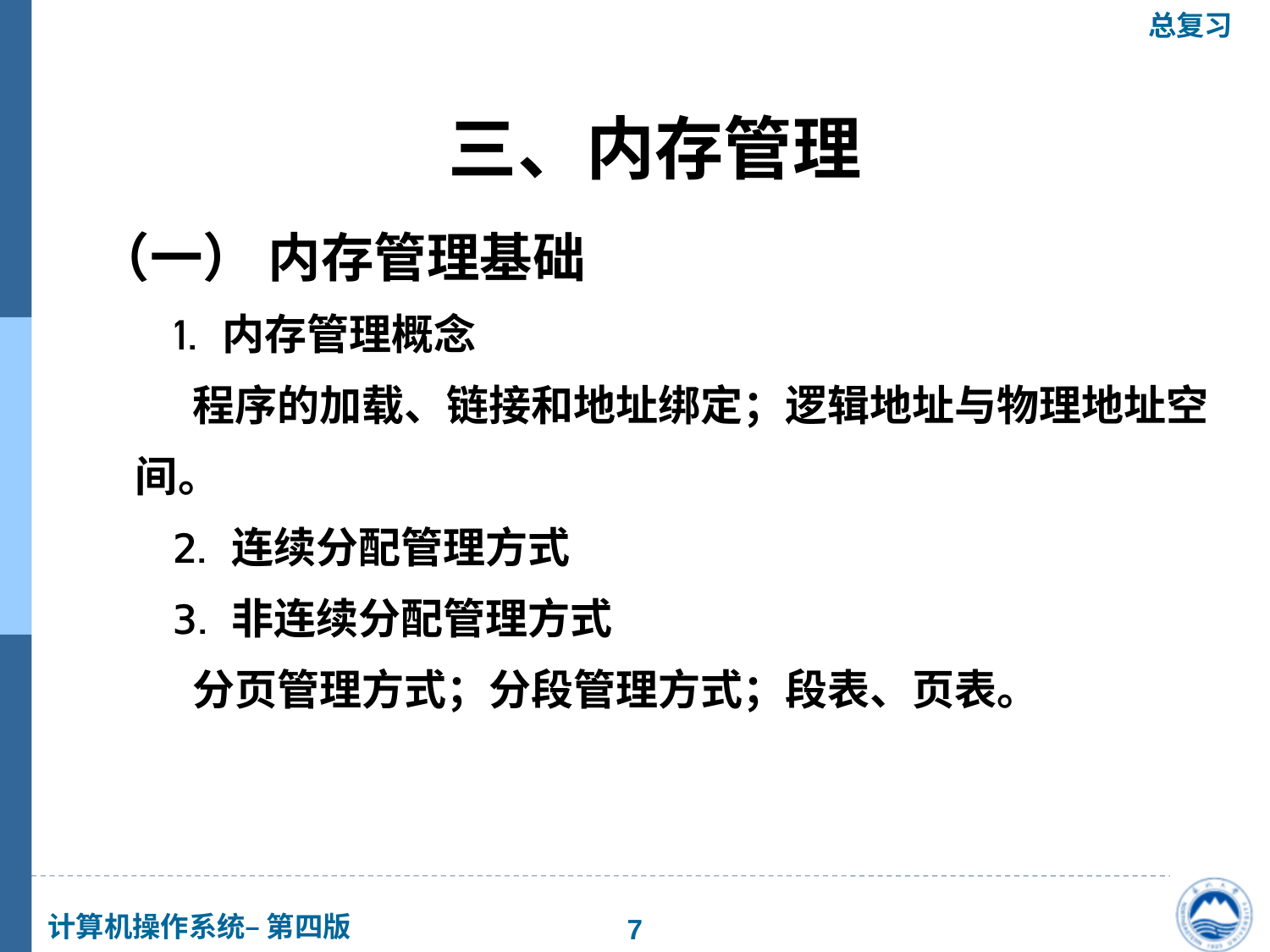

三、内存管理
（一） 内存管理基础
   1. 内存管理概念
      程序的加载、链接和地址绑定；逻辑地址与物理地址空间。
   2. 连续分配管理方式
   3. 非连续分配管理方式
      分页管理方式；分段管理方式；段表、页表。